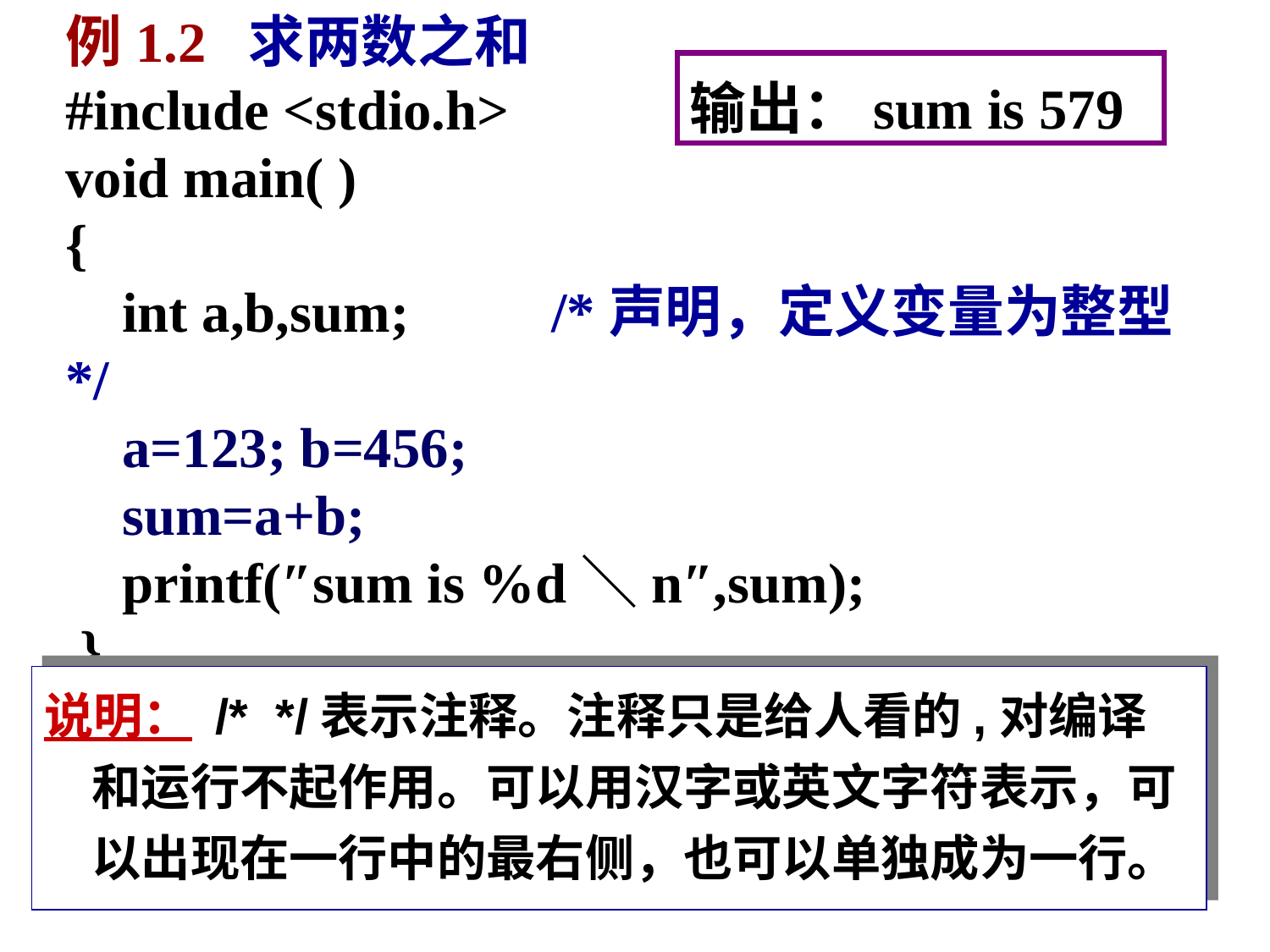

例1.2  求两数之和
#include <stdio.h>
void main( )
{
    int a,b,sum;          /*声明，定义变量为整型*/
    a=123; b=456;
    sum=a+b;
    printf(″sum is %d＼n″,sum);
 }
输出：sum is 579
说明： /*  */表示注释。注释只是给人看的,对编译和运行不起作用。可以用汉字或英文字符表示，可以出现在一行中的最右侧，也可以单独成为一行。